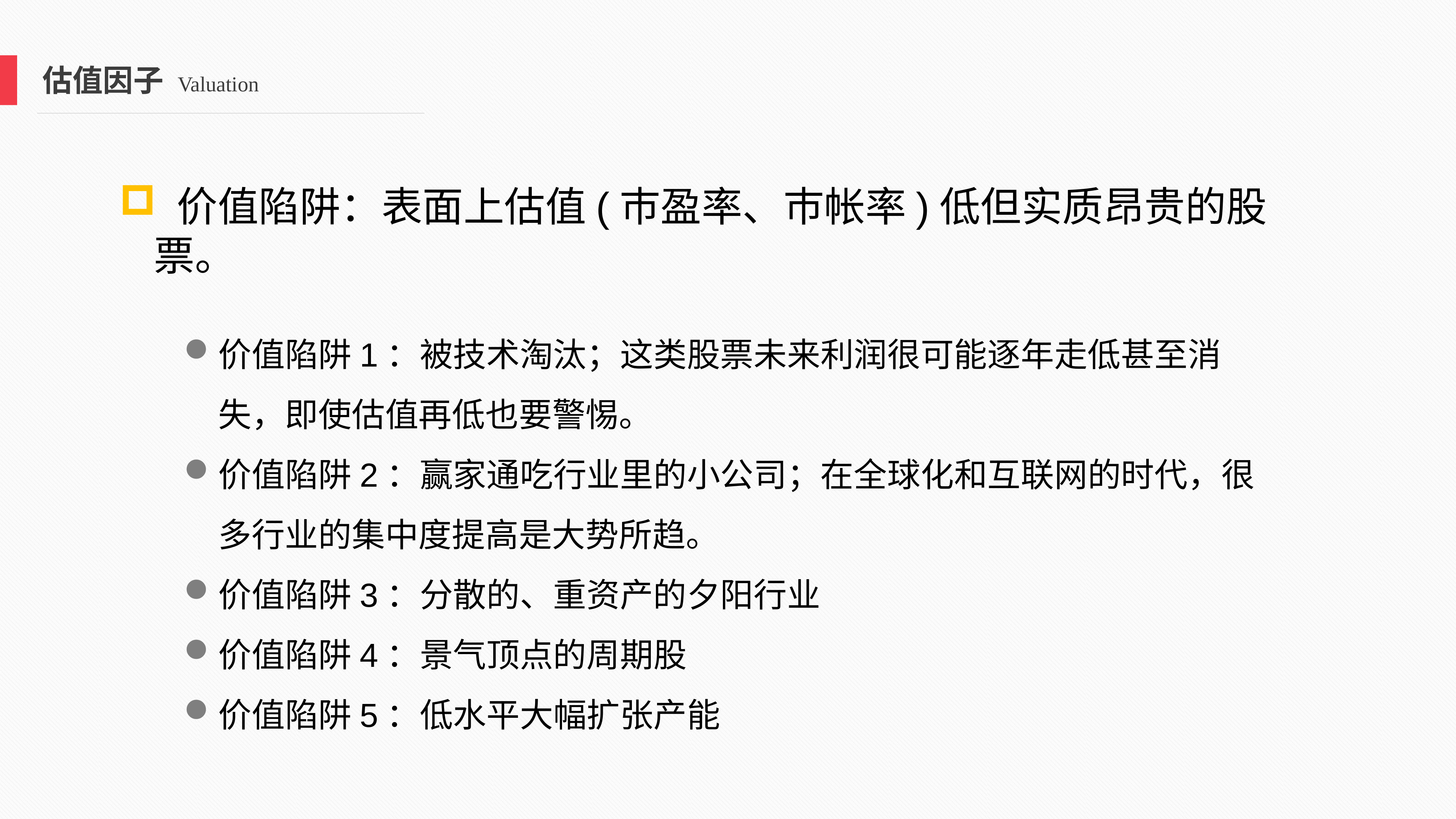

估值因子 Valuation
 价值陷阱：表面上估值(巿盈率、巿帐率)低但实质昂贵的股票。
价值陷阱1：被技术淘汰；这类股票未来利润很可能逐年走低甚至消失，即使估值再低也要警惕。
价值陷阱2：赢家通吃行业里的小公司；在全球化和互联网的时代，很多行业的集中度提高是大势所趋。
价值陷阱3：分散的、重资产的夕阳行业
价值陷阱4：景气顶点的周期股
价值陷阱5：低水平大幅扩张产能